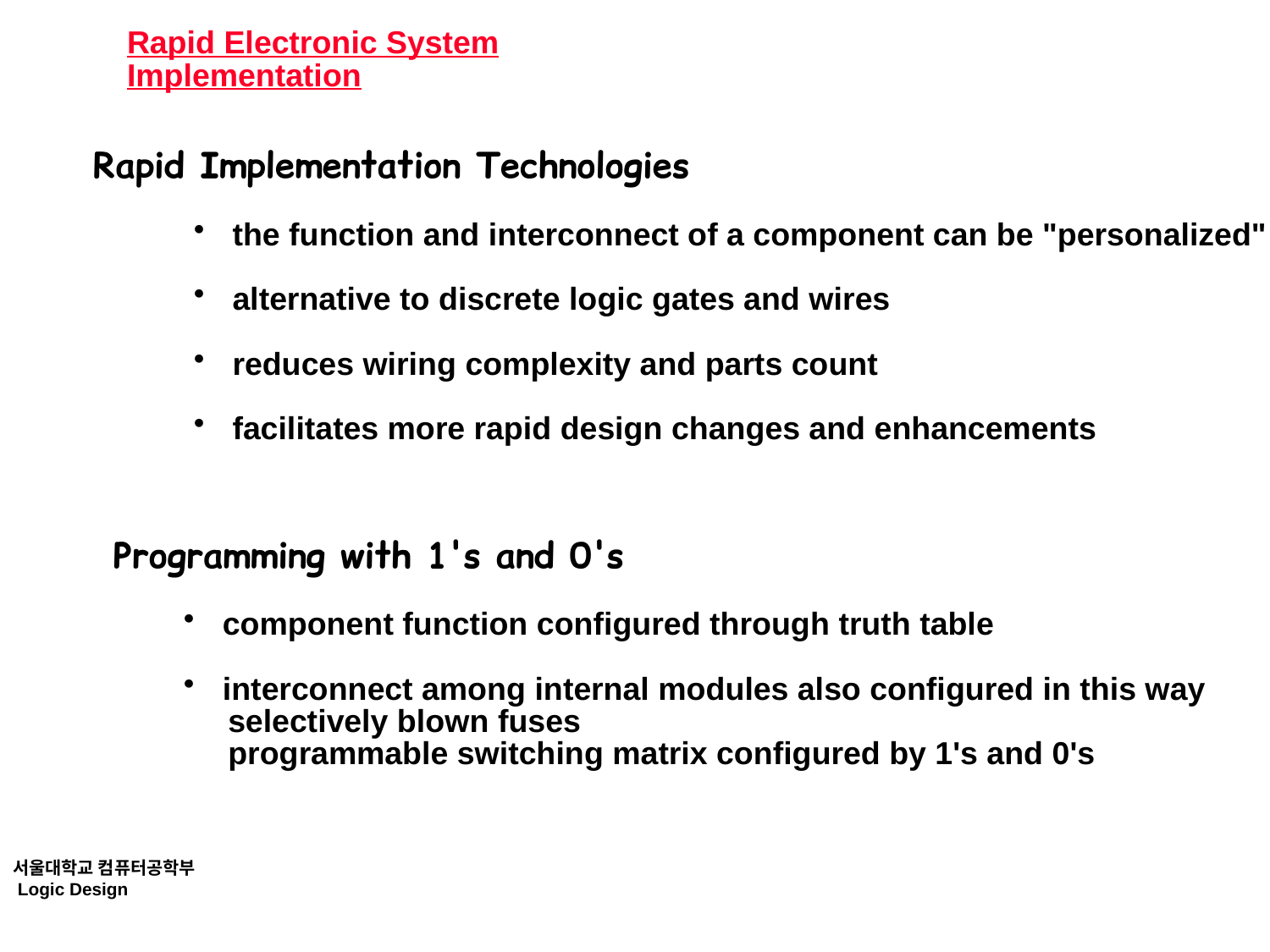

# Rapid Electronic System Implementation
Rapid Implementation Technologies
 the function and interconnect of a component can be "personalized"

 alternative to discrete logic gates and wires

 reduces wiring complexity and parts count

 facilitates more rapid design changes and enhancements
Programming with 1's and 0's
 component function configured through truth table

 interconnect among internal modules also configured in this way
     selectively blown fuses
     programmable switching matrix configured by 1's and 0's
서울대학교 컴퓨터공학부
 Logic Design                                                                                                                                                                                                               Chap1.46